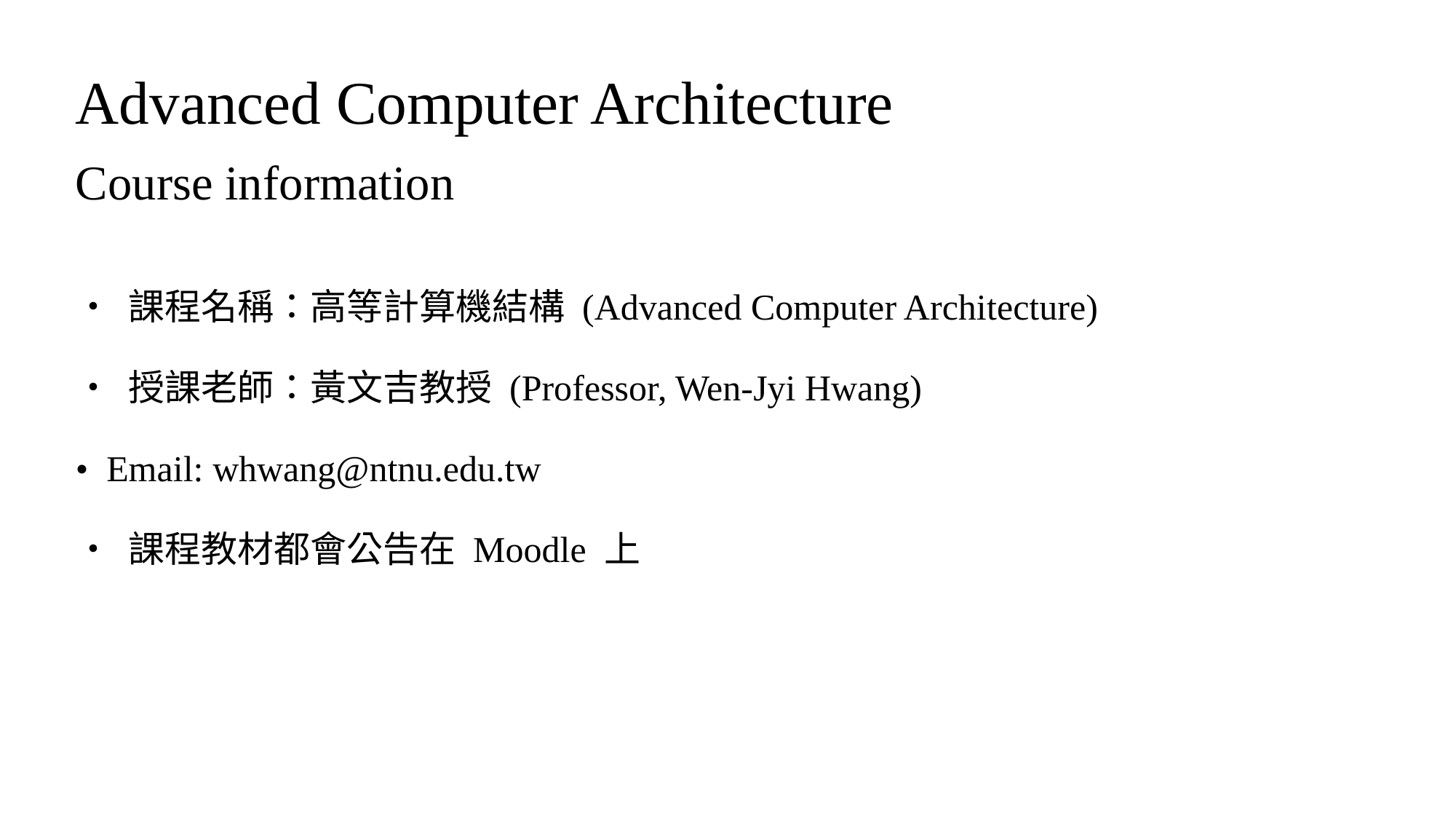

Advanced Computer Architecture
Course information

• 課程名稱：高等計算機結構 (Advanced Computer Architecture)
• 授課老師：黃文吉教授 (Professor, Wen-Jyi Hwang)
•  Email: whwang@ntnu.edu.tw
• 課程教材都會公告在 Moodle 上